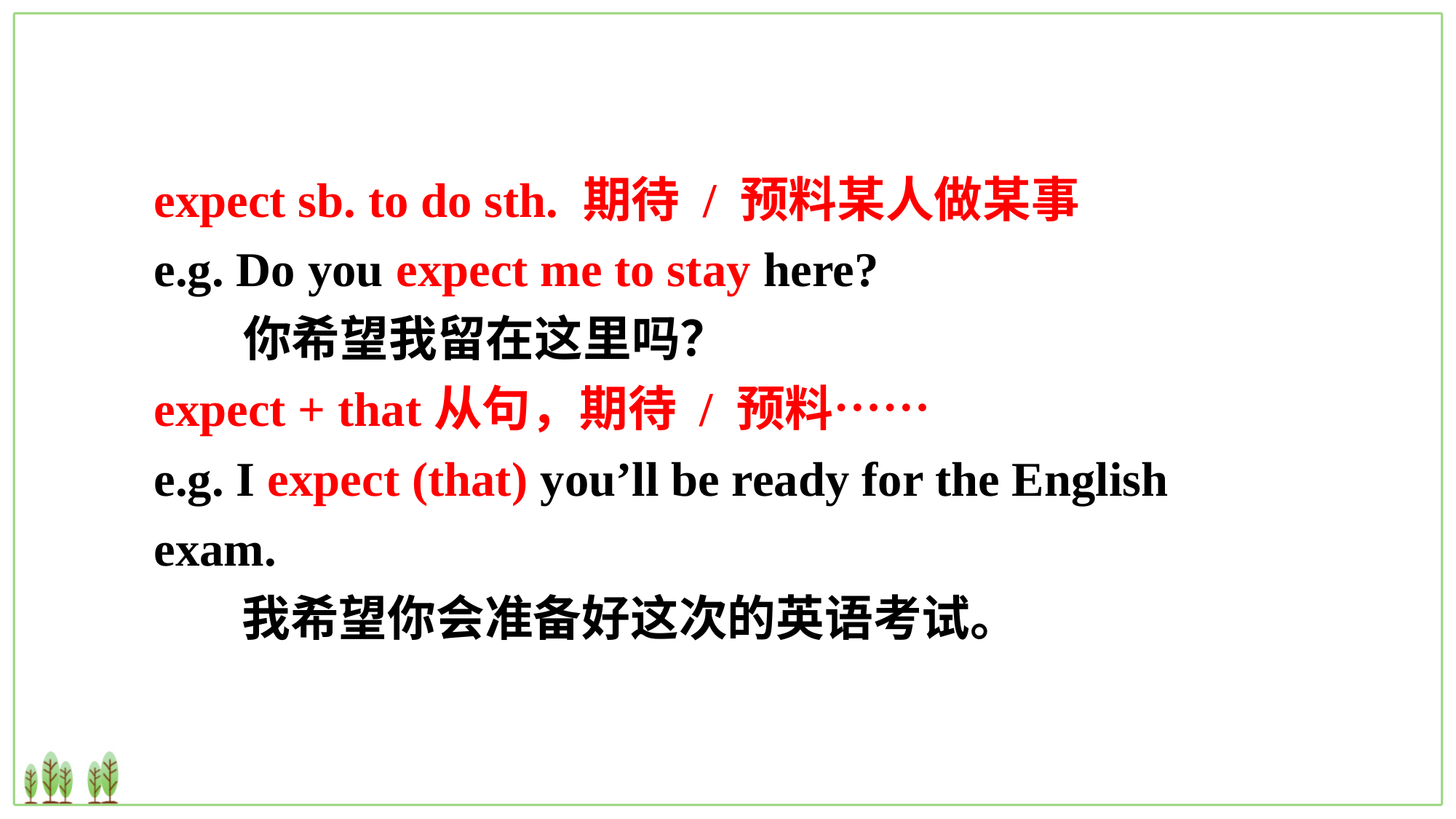

expect sb. to do sth. 期待 / 预料某人做某事
e.g. Do you expect me to stay here?
       你希望我留在这里吗？
expect + that从句，期待 / 预料……
e.g. I expect (that) you’ll be ready for the English exam.
       我希望你会准备好这次的英语考试。